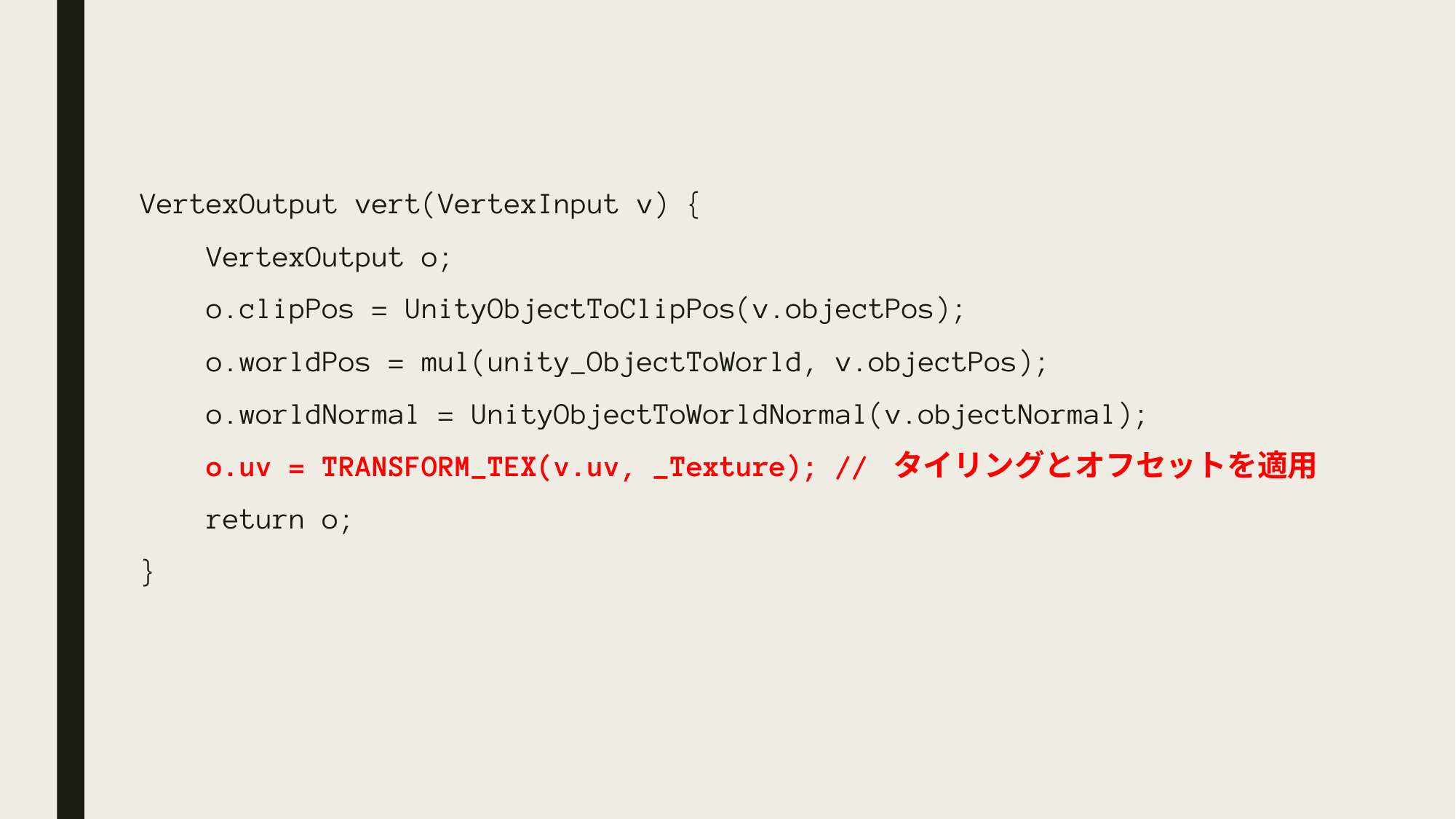

VertexOutput vert(VertexInput v) {
    VertexOutput o;
    o.clipPos = UnityObjectToClipPos(v.objectPos);
    o.worldPos = mul(unity_ObjectToWorld, v.objectPos);
    o.worldNormal = UnityObjectToWorldNormal(v.objectNormal);
    o.uv = TRANSFORM_TEX(v.uv, _Texture); // タイリングとオフセットを適用
    return o;
}